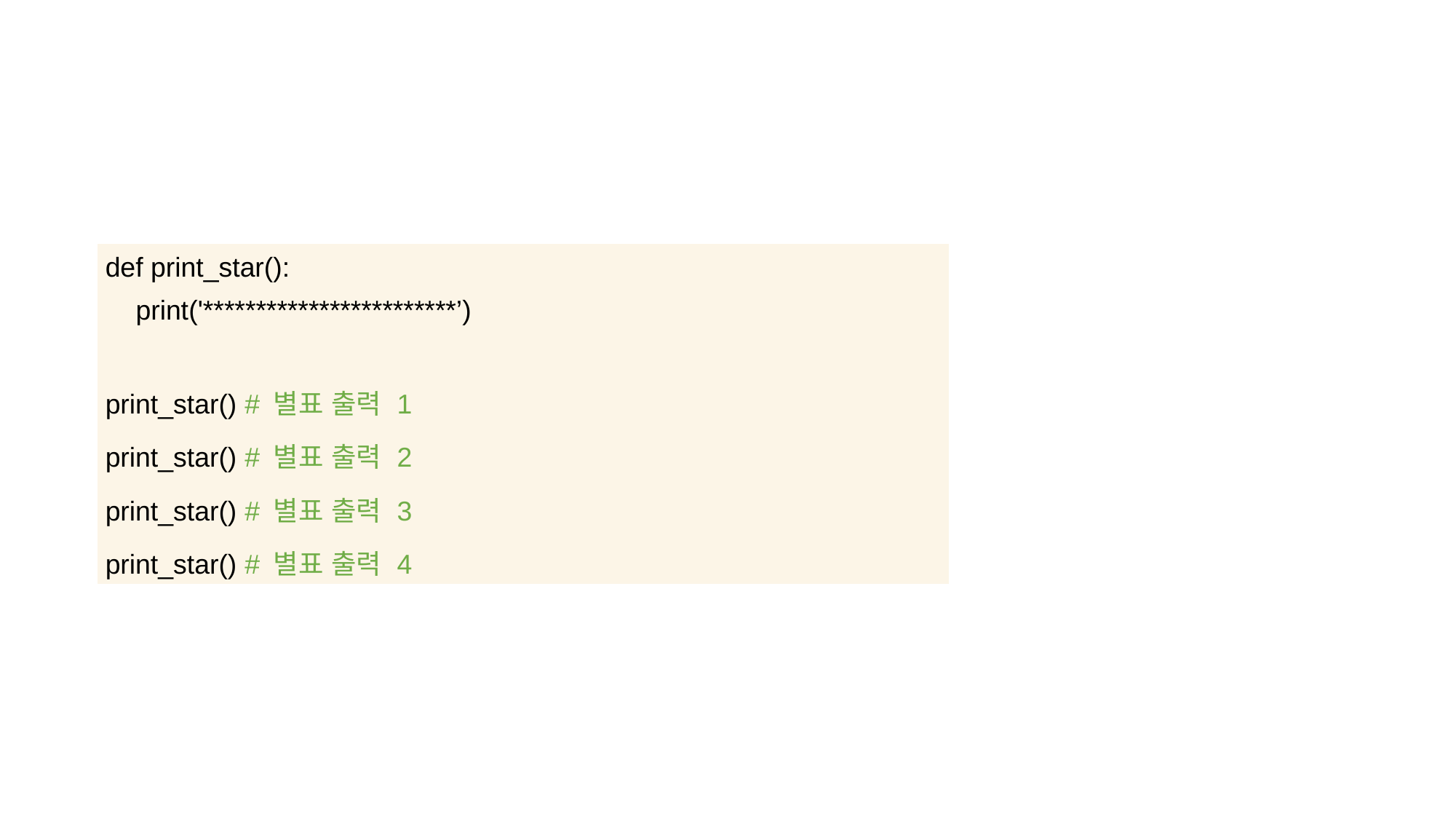

| def print\_star(): print('\*\*\*\*\*\*\*\*\*\*\*\*\*\*\*\*\*\*\*\*\*\*\*\*’) print\_star() # 별표 출력 1 print\_star() # 별표 출력 2 print\_star() # 별표 출력 3 print\_star() # 별표 출력 4 |
| --- |